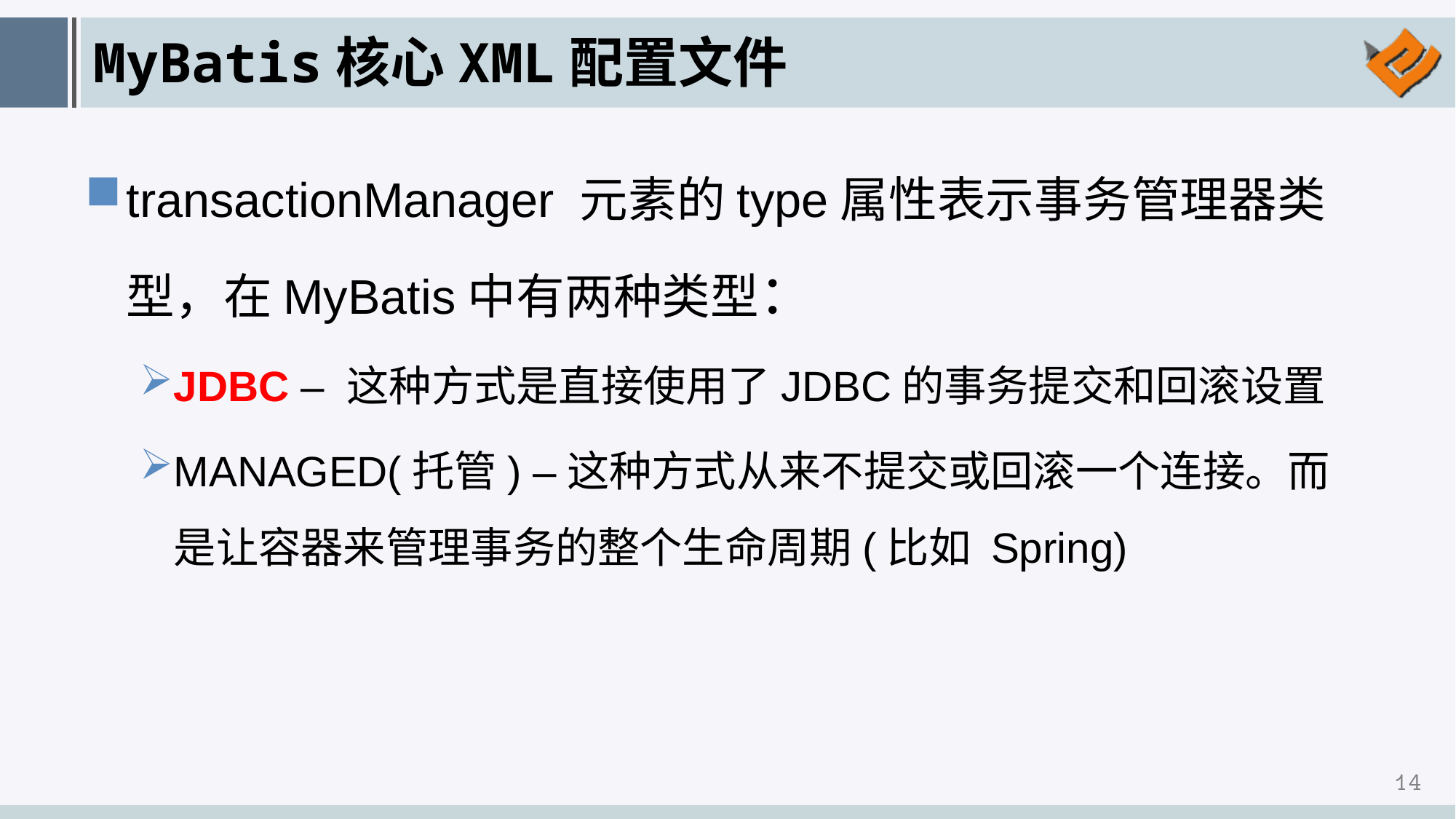

# MyBatis核心XML配置文件
transactionManager 元素的type属性表示事务管理器类型，在MyBatis中有两种类型：
JDBC – 这种方式是直接使用了JDBC的事务提交和回滚设置
MANAGED(托管) –这种方式从来不提交或回滚一个连接。而是让容器来管理事务的整个生命周期(比如 Spring)